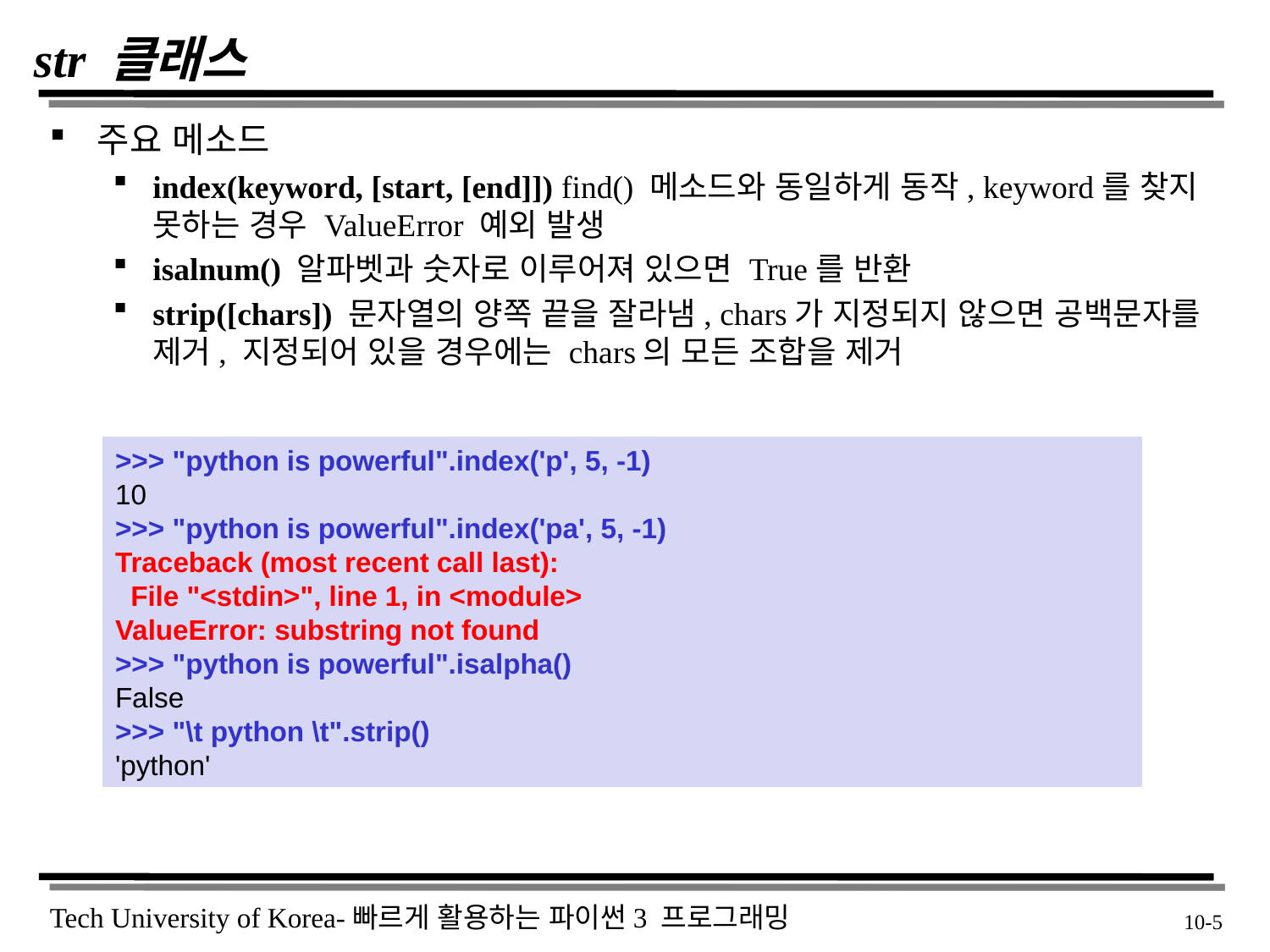

# str 클래스
주요 메소드
index(keyword, [start, [end]]) find() 메소드와 동일하게 동작, keyword를 찾지 못하는 경우 ValueError 예외 발생
isalnum() 알파벳과 숫자로 이루어져 있으면 True를 반환
strip([chars]) 문자열의 양쪽 끝을 잘라냄, chars가 지정되지 않으면 공백문자를 제거, 지정되어 있을 경우에는 chars의 모든 조합을 제거

>>> "python is powerful".index('p', 5, -1)
10
>>> "python is powerful".index('pa', 5, -1)
Traceback (most recent call last):
  File "<stdin>", line 1, in <module>
ValueError: substring not found
>>> "python is powerful".isalpha()
False
>>> "\t python \t".strip()
'python'
 10-5